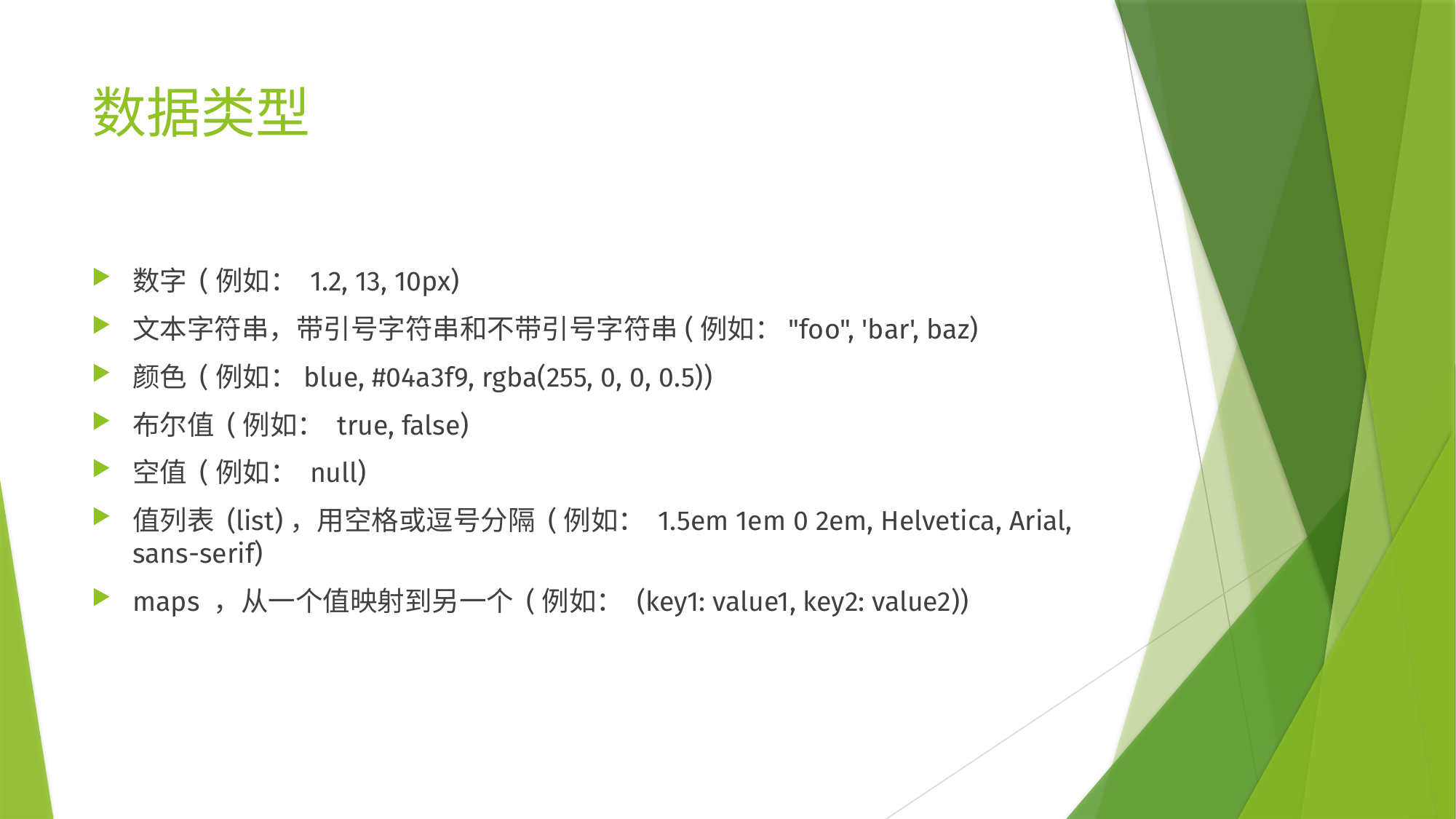

# 数据类型
数字 (例如： 1.2, 13, 10px)
文本字符串，带引号字符串和不带引号字符串(例如："foo", 'bar', baz)
颜色 (例如：blue, #04a3f9, rgba(255, 0, 0, 0.5))
布尔值 (例如： true, false)
空值 (例如： null)
值列表 (list)，用空格或逗号分隔 (例如： 1.5em 1em 0 2em, Helvetica, Arial, sans-serif)
maps ，从一个值映射到另一个 (例如： (key1: value1, key2: value2))